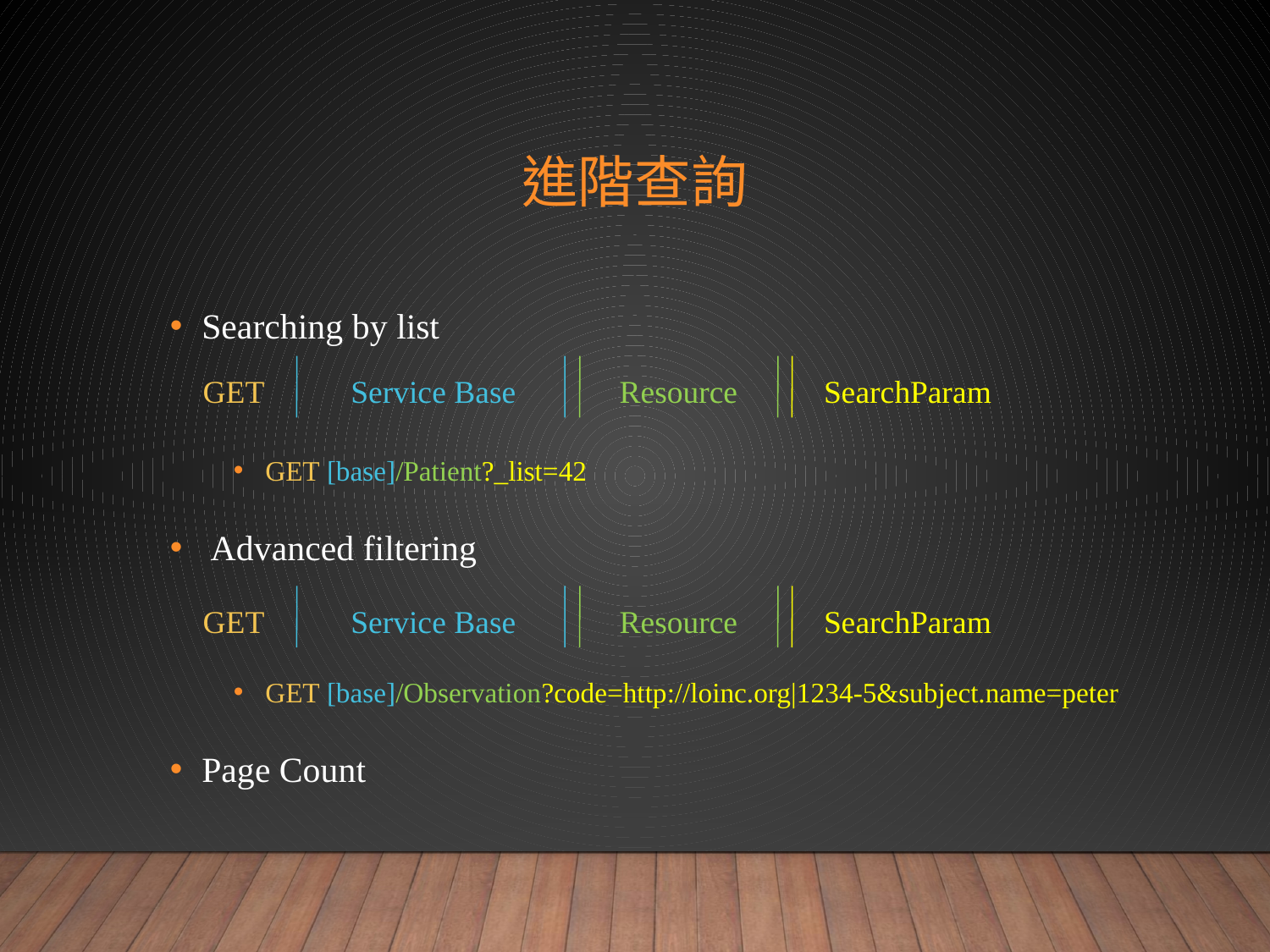

# 進階查詢
Searching by list

GET [base]/Patient?_list=42
 Advanced filtering

GET [base]/Observation?code=http://loinc.org|1234-5&subject.name=peter
Page Count
Service Base
Resource
SearchParam
GET
Service Base
Resource
SearchParam
GET